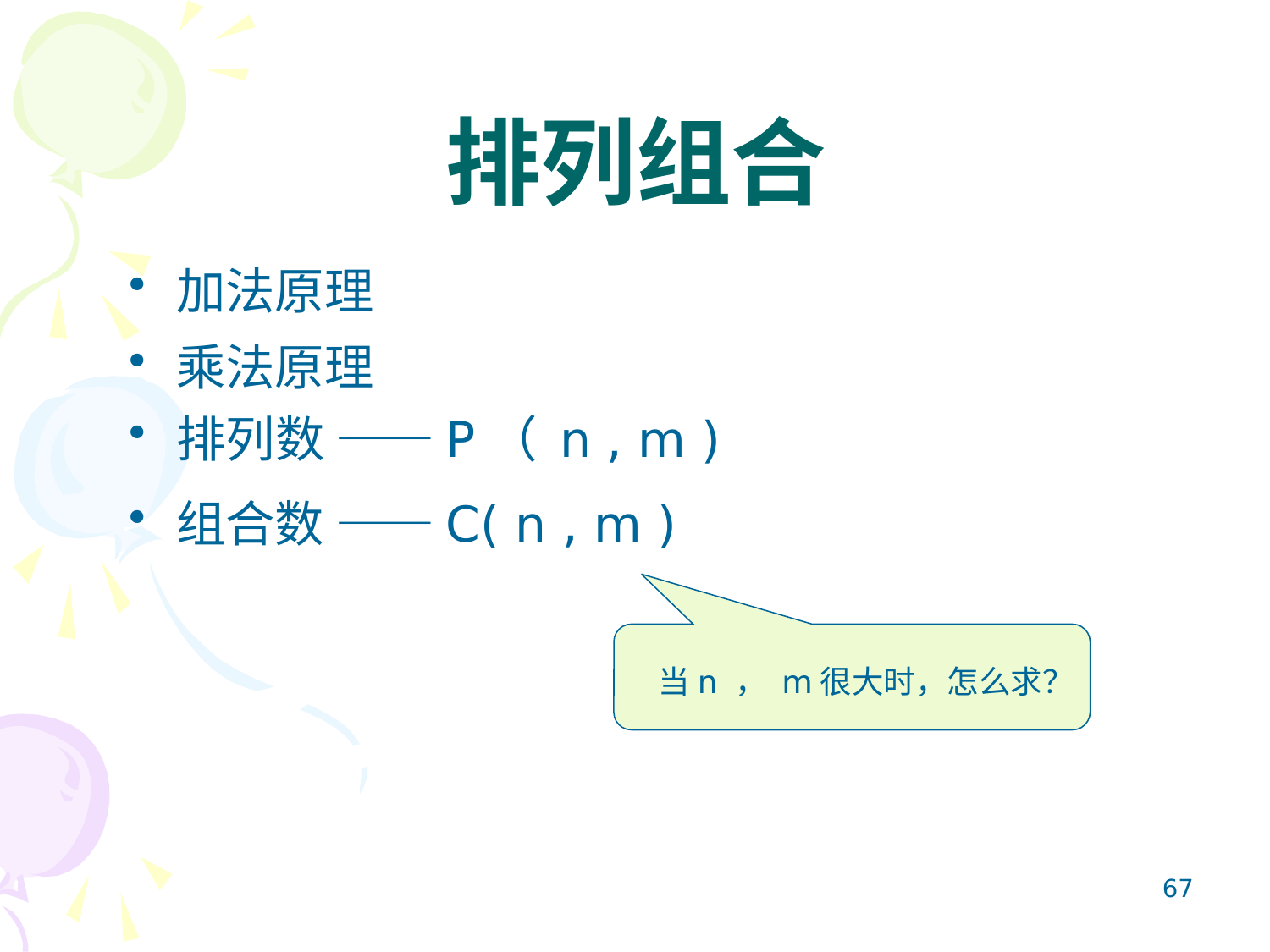

# 排列组合
加法原理
乘法原理
排列数 ——P（ n , m )
组合数 ——C( n , m )

当n ， m很大时，怎么求？
67